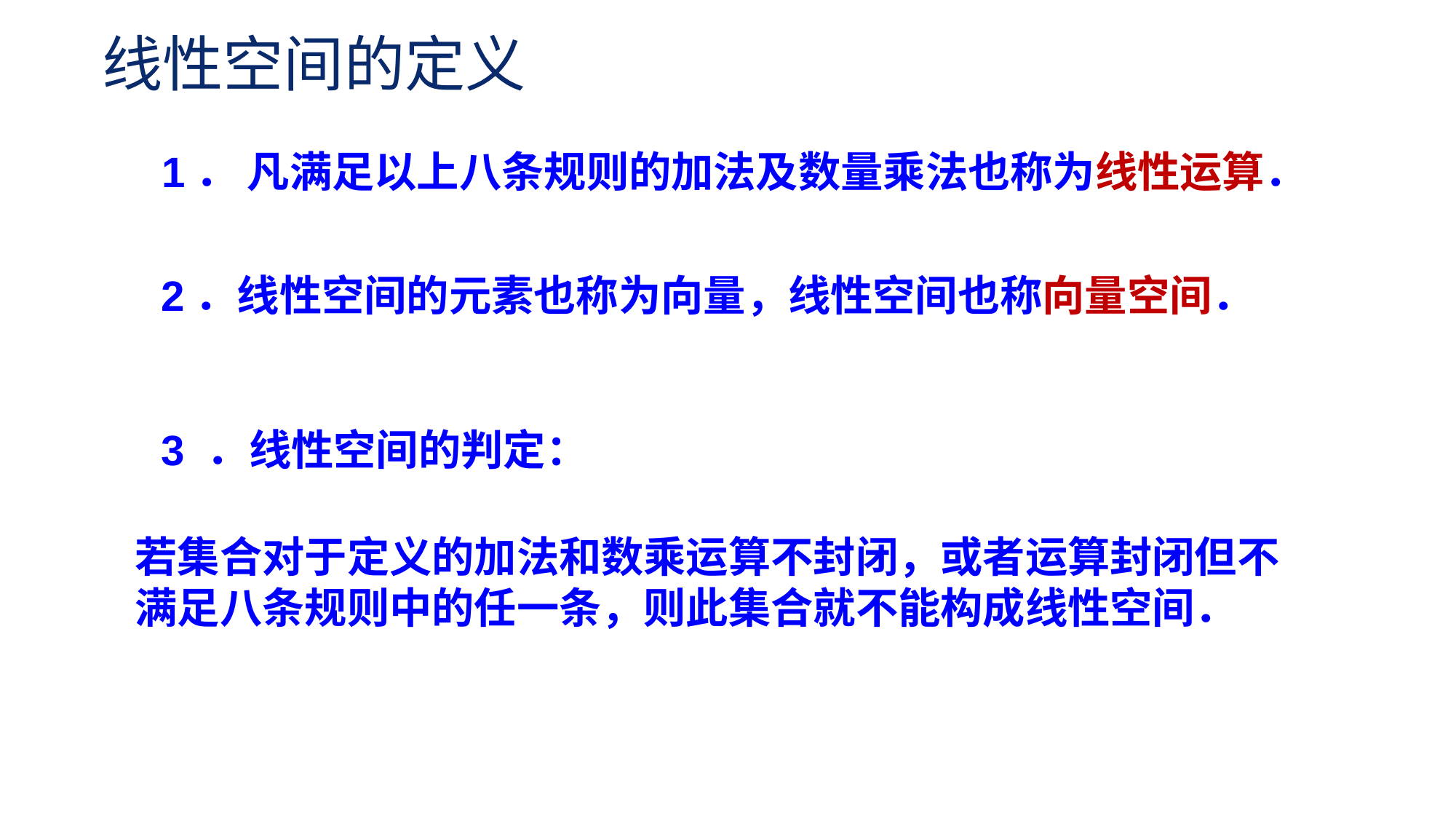

线性空间的定义
　　1． 凡满足以上八条规则的加法及数量乘法也称为线性运算．
2．线性空间的元素也称为向量，线性空间也称向量空间．
3 ．线性空间的判定：
若集合对于定义的加法和数乘运算不封闭，或者运算封闭但不满足八条规则中的任一条，则此集合就不能构成线性空间．